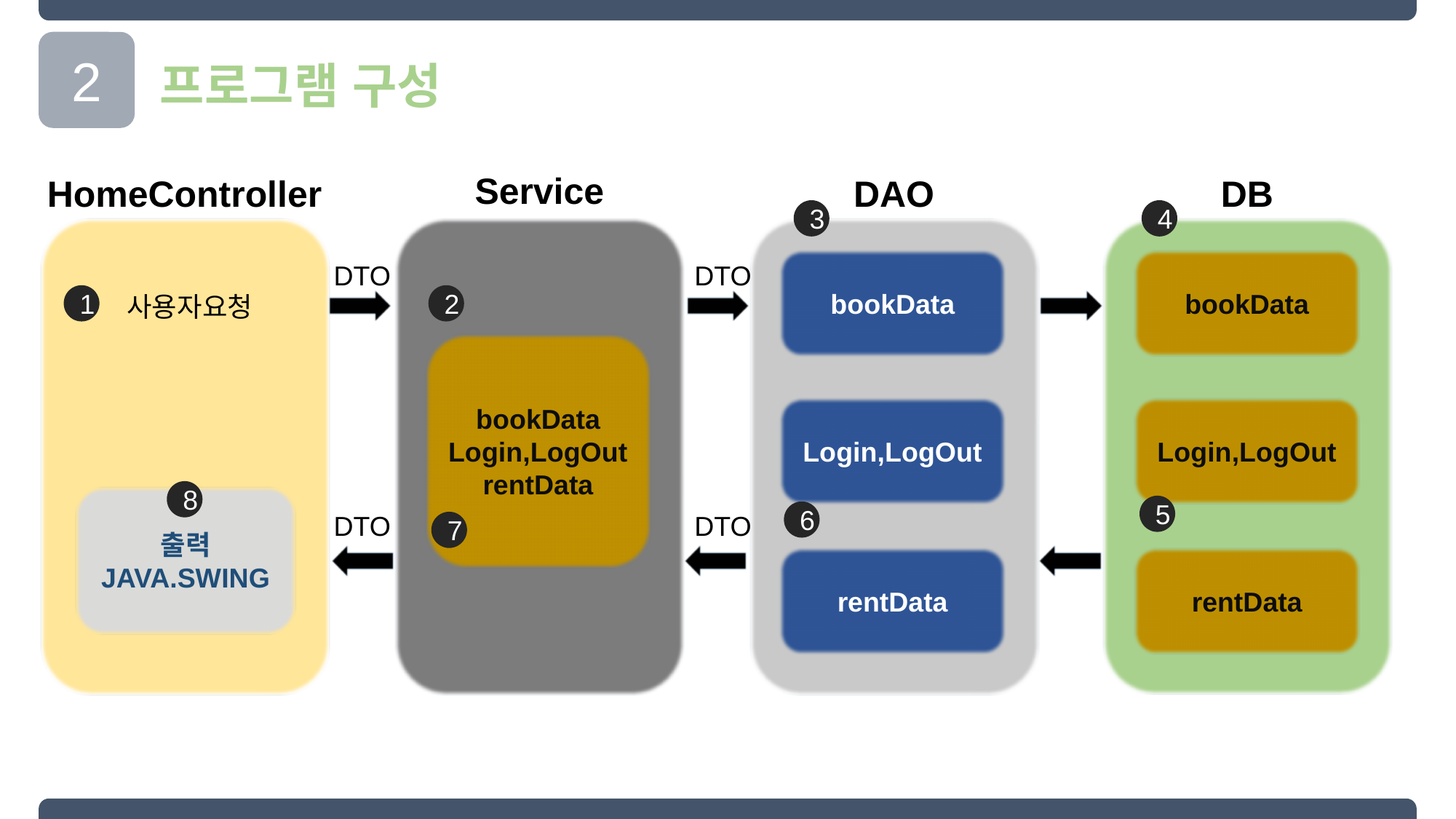

2
프로그램 구성
Service
DAO
DB
HomeController
3
4

bookData
bookData
DTO
DTO
사용자요청
1
2

bookData
Login,LogOut
rentData
Login,LogOut
Login,LogOut
8
출력
JAVA.SWING
5
6
DTO
DTO
7

rentData
rentData